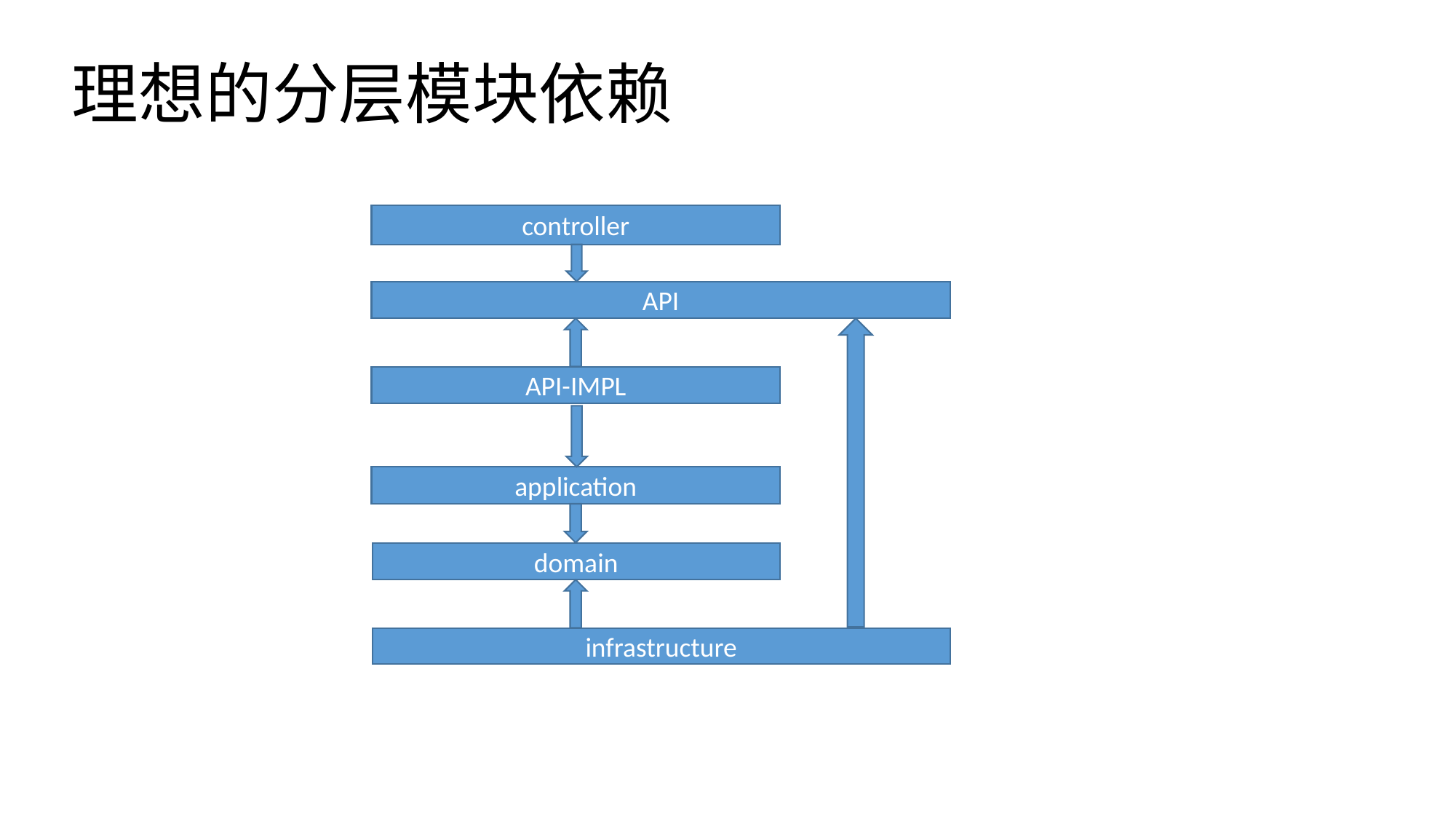

# 理想的分层模块依赖
controller

API

API-IMPL

application

domain

infrastructure